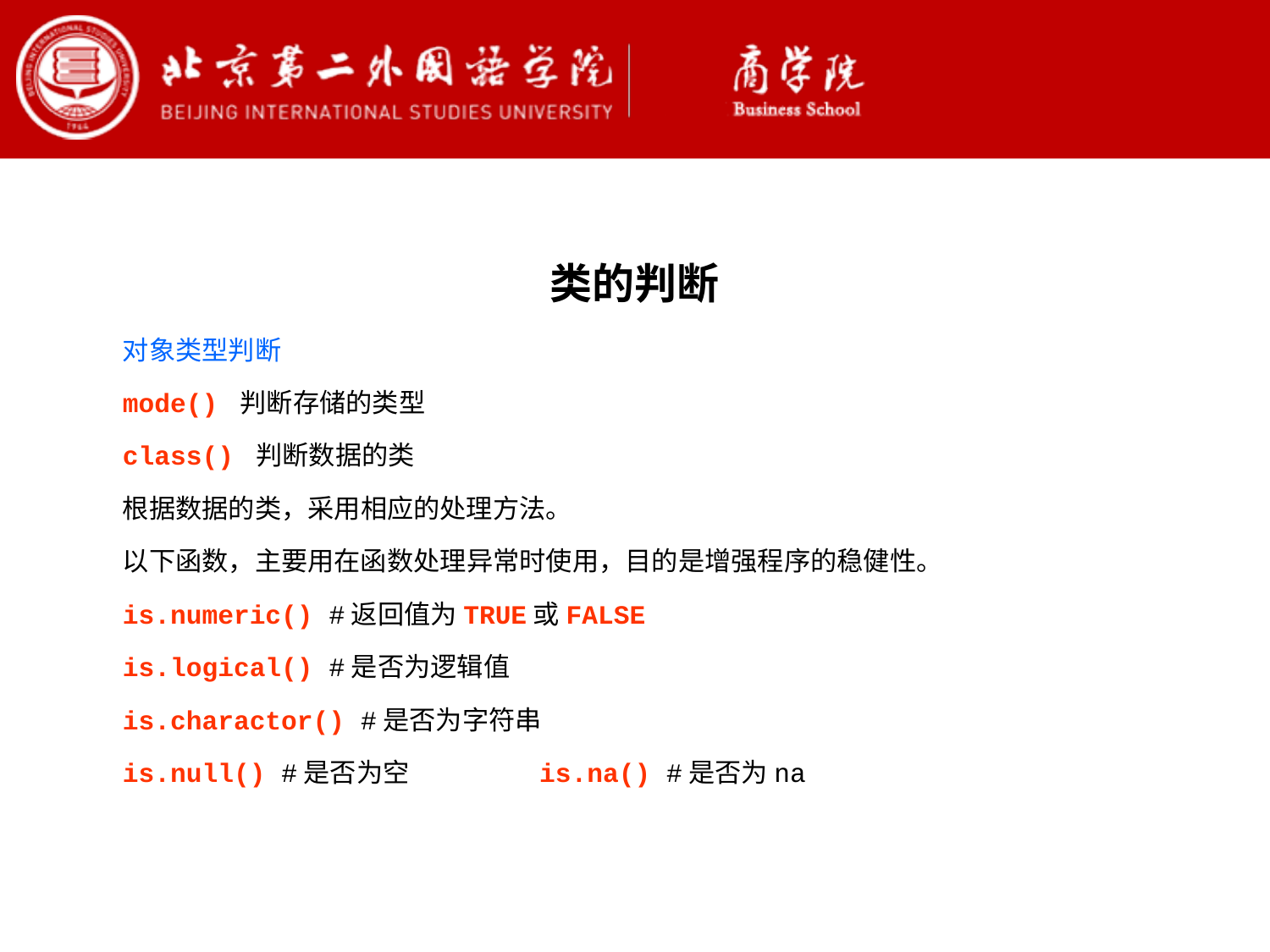

类的判断
对象类型判断
mode() 判断存储的类型
class() 判断数据的类
根据数据的类，采用相应的处理方法。
以下函数，主要用在函数处理异常时使用，目的是增强程序的稳健性。
is.numeric() #返回值为TRUE或FALSE
is.logical() #是否为逻辑值
is.charactor() #是否为字符串
is.null() #是否为空		is.na() #是否为na